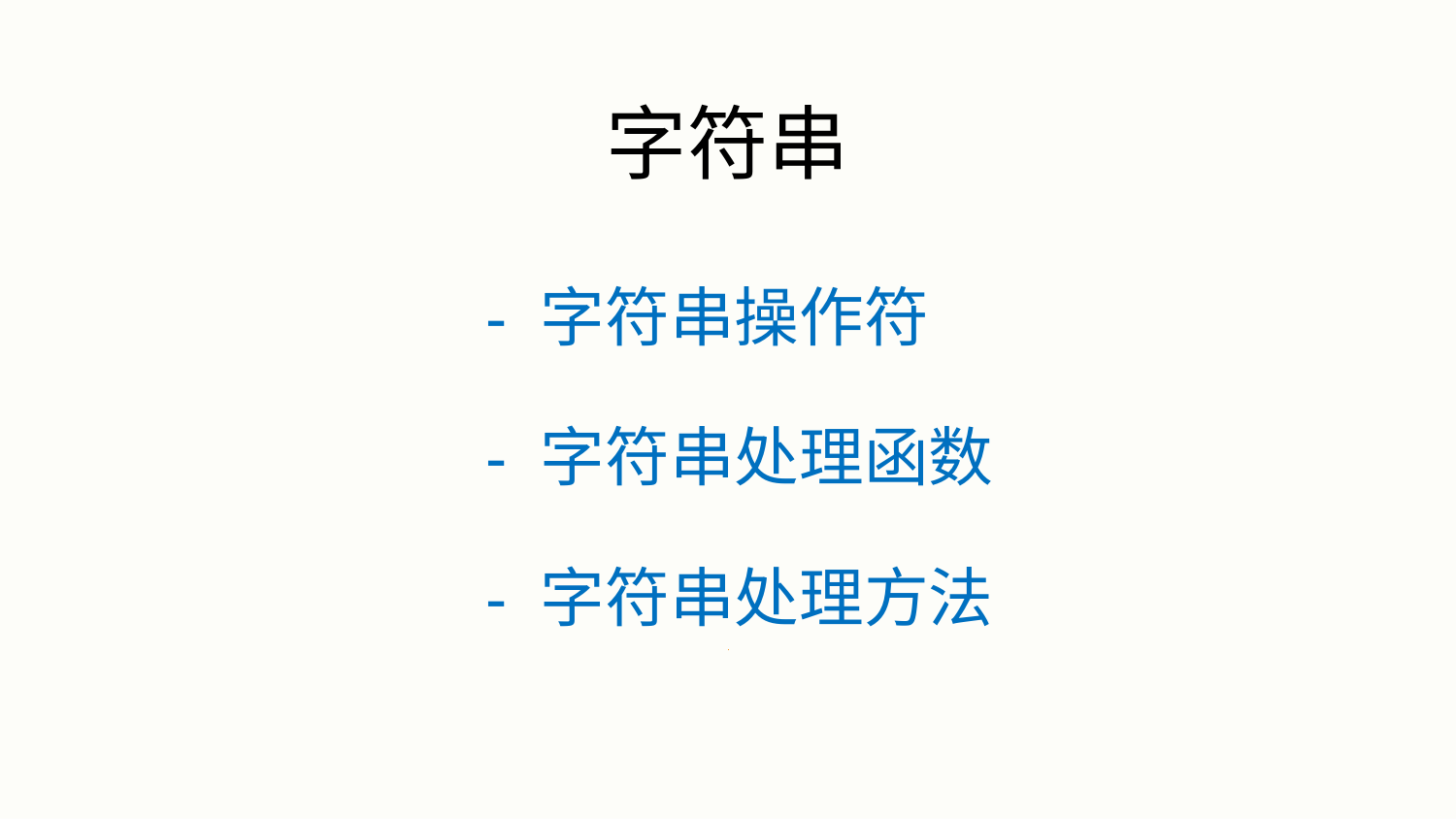

字符串
# - 字符串操作符
- 字符串处理函数
- 字符串处理方法